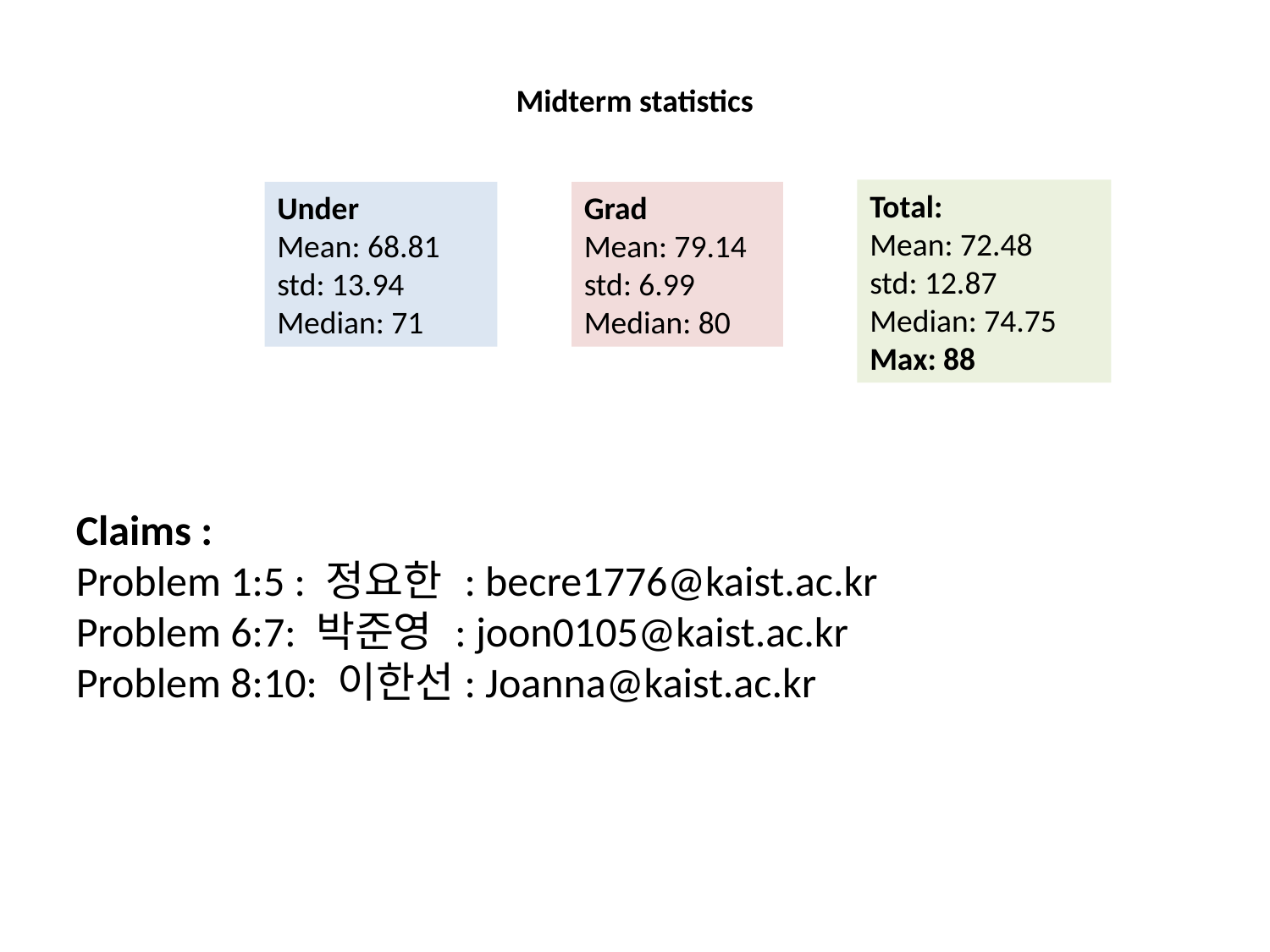

Midterm statistics

Total:
Mean: 72.48
std: 12.87
Median: 74.75
Max: 88
Grad
Mean: 79.14
std: 6.99
Median: 80
Under
Mean: 68.81
std: 13.94
Median: 71
Claims :
Problem 1:5 : 정요한 : becre1776@kaist.ac.kr
Problem 6:7: 박준영 : joon0105@kaist.ac.kr
Problem 8:10: 이한선: Joanna@kaist.ac.kr